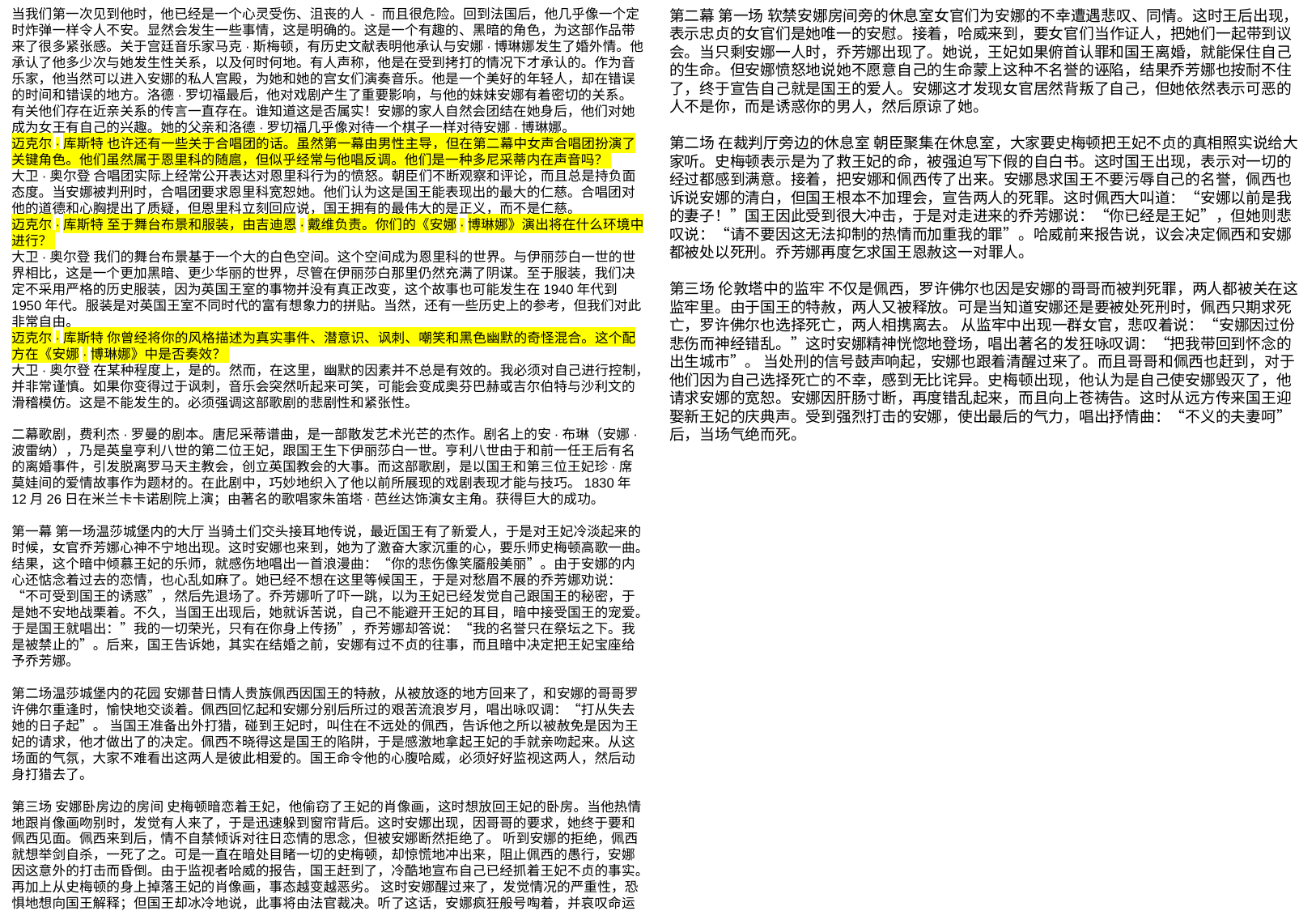

当我们第一次见到他时，他已经是一个心灵受伤、沮丧的人 - 而且很危险。回到法国后，他几乎像一个定时炸弹一样令人不安。显然会发生一些事情，这是明确的。这是一个有趣的、黑暗的角色，为这部作品带来了很多紧张感。关于宫廷音乐家马克·斯梅顿，有历史文献表明他承认与安娜·博琳娜发生了婚外情。他承认了他多少次与她发生性关系，以及何时何地。有人声称，他是在受到拷打的情况下才承认的。作为音乐家，他当然可以进入安娜的私人宫殿，为她和她的宫女们演奏音乐。他是一个美好的年轻人，却在错误的时间和错误的地方。洛德·罗切福最后，他对戏剧产生了重要影响，与他的妹妹安娜有着密切的关系。有关他们存在近亲关系的传言一直存在。谁知道这是否属实！安娜的家人自然会团结在她身后，他们对她成为女王有自己的兴趣。她的父亲和洛德·罗切福几乎像对待一个棋子一样对待安娜·博琳娜。
迈克尔·库斯特 也许还有一些关于合唱团的话。虽然第一幕由男性主导，但在第二幕中女声合唱团扮演了关键角色。他们虽然属于恩里科的随扈，但似乎经常与他唱反调。他们是一种多尼采蒂内在声音吗？
大卫·奥尔登 合唱团实际上经常公开表达对恩里科行为的愤怒。朝臣们不断观察和评论，而且总是持负面态度。当安娜被判刑时，合唱团要求恩里科宽恕她。他们认为这是国王能表现出的最大的仁慈。合唱团对他的道德和心胸提出了质疑，但恩里科立刻回应说，国王拥有的最伟大的是正义，而不是仁慈。
迈克尔·库斯特 至于舞台布景和服装，由吉迪恩·戴维负责。你们的《安娜·博琳娜》演出将在什么环境中进行？
大卫·奥尔登 我们的舞台布景基于一个大的白色空间。这个空间成为恩里科的世界。与伊丽莎白一世的世界相比，这是一个更加黑暗、更少华丽的世界，尽管在伊丽莎白那里仍然充满了阴谋。至于服装，我们决定不采用严格的历史服装，因为英国王室的事物并没有真正改变，这个故事也可能发生在1940年代到1950年代。服装是对英国王室不同时代的富有想象力的拼贴。当然，还有一些历史上的参考，但我们对此非常自由。
迈克尔·库斯特 你曾经将你的风格描述为真实事件、潜意识、讽刺、嘲笑和黑色幽默的奇怪混合。这个配方在《安娜·博琳娜》中是否奏效？
大卫·奥尔登 在某种程度上，是的。然而，在这里，幽默的因素并不总是有效的。我必须对自己进行控制，并非常谨慎。如果你变得过于讽刺，音乐会突然听起来可笑，可能会变成奥芬巴赫或吉尔伯特与沙利文的滑稽模仿。这是不能发生的。必须强调这部歌剧的悲剧性和紧张性。

二幕歌剧，费利杰·罗曼的剧本。唐尼采蒂谱曲，是一部散发艺术光芒的杰作。剧名上的安·布琳（安娜·波雷纳），乃是英皇亨利八世的第二位王妃，跟国王生下伊丽莎白一世。亨利八世由于和前一任王后有名的离婚事件，引发脱离罗马天主教会，创立英国教会的大事。而这部歌剧，是以国王和第三位王妃珍·席莫娃间的爱情故事作为题材的。在此剧中，巧妙地织入了他以前所展现的戏剧表现才能与技巧。1830年12月26日在米兰卡卡诺剧院上演；由著名的歌唱家朱笛塔·芭丝达饰演女主角。获得巨大的成功。

第一幕 第一场温莎城堡内的大厅 当骑土们交头接耳地传说，最近国王有了新爱人，于是对王妃冷淡起来的时候，女官乔芳娜心神不宁地出现。这时安娜也来到，她为了激奋大家沉重的心，要乐师史梅顿高歌一曲。结果，这个暗中倾慕王妃的乐师，就感伤地唱出一首浪漫曲：“你的悲伤像笑靥般美丽”。由于安娜的内心还惦念着过去的恋情，也心乱如麻了。她已经不想在这里等候国王，于是对愁眉不展的乔芳娜劝说：“不可受到国王的诱惑”，然后先退场了。乔芳娜听了吓一跳，以为王妃已经发觉自己跟国王的秘密，于是她不安地战栗着。不久，当国王出现后，她就诉苦说，自己不能避开王妃的耳目，暗中接受国王的宠爱。于是国王就唱出：”我的一切荣光，只有在你身上传扬”，乔芳娜却答说：“我的名誉只在祭坛之下。我是被禁止的”。后来，国王告诉她，其实在结婚之前，安娜有过不贞的往事，而且暗中决定把王妃宝座给予乔芳娜。

第二场温莎城堡内的花园 安娜昔日情人贵族佩西因国王的特赦，从被放逐的地方回来了，和安娜的哥哥罗许佛尔重逢时，愉快地交谈着。佩西回忆起和安娜分别后所过的艰苦流浪岁月，唱出咏叹调：“打从失去她的日子起”。 当国王准备出外打猎，碰到王妃时，叫住在不远处的佩西，告诉他之所以被赦免是因为王妃的请求，他才做出了的决定。佩西不晓得这是国王的陷阱，于是感激地拿起王妃的手就亲吻起来。从这场面的气氛，大家不难看出这两人是彼此相爱的。国王命令他的心腹哈威，必须好好监视这两人，然后动身打猎去了。

第三场 安娜卧房边的房间 史梅顿暗恋着王妃，他偷窃了王妃的肖像画，这时想放回王妃的卧房。当他热情地跟肖像画吻别时，发觉有人来了，于是迅速躲到窗帘背后。这时安娜出现，因哥哥的要求，她终于要和佩西见面。佩西来到后，情不自禁倾诉对往日恋情的思念，但被安娜断然拒绝了。 听到安娜的拒绝，佩西就想举剑自杀，一死了之。可是一直在暗处目睹一切的史梅顿，却惊慌地冲出来，阻止佩西的愚行，安娜因这意外的打击而昏倒。由于监视者哈威的报告，国王赶到了，冷酷地宣布自己已经抓着王妃不贞的事实。再加上从史梅顿的身上掉落王妃的肖像画，事态越变越恶劣。 这时安娜醒过来了，发觉情况的严重性，恐惧地想向国王解释；但国王却冰冷地说，此事将由法官裁决。听了这话，安娜疯狂般号啕着，并哀叹命运的残酷无情。

第二幕 第一场 软禁安娜房间旁的休息室女官们为安娜的不幸遭遇悲叹、同情。这时王后出现，表示忠贞的女官们是她唯一的安慰。接着，哈威来到，要女官们当作证人，把她们一起带到议会。当只剩安娜一人时，乔芳娜出现了。她说，王妃如果俯首认罪和国王离婚，就能保住自己的生命。但安娜愤怒地说她不愿意自己的生命蒙上这种不名誉的诬陷，结果乔芳娜也按耐不住了，终于宣告自己就是国王的爱人。安娜这才发现女官居然背叛了自己，但她依然表示可恶的人不是你，而是诱惑你的男人，然后原谅了她。

第二场 在裁判厅旁边的休息室 朝臣聚集在休息室，大家要史梅顿把王妃不贞的真相照实说给大家听。史梅顿表示是为了救王妃的命，被强迫写下假的自白书。这时国王出现，表示对一切的经过都感到满意。接着，把安娜和佩西传了出来。安娜恳求国王不要污辱自己的名誉，佩西也诉说安娜的清白，但国王根本不加理会，宣告两人的死罪。这时佩西大叫道：“安娜以前是我的妻子！”国王因此受到很大冲击，于是对走进来的乔芳娜说：“你已经是王妃”，但她则悲叹说：“请不要因这无法抑制的热情而加重我的罪”。哈威前来报告说，议会决定佩西和安娜都被处以死刑。乔芳娜再度乞求国王恩赦这一对罪人。

第三场 伦敦塔中的监牢 不仅是佩西，罗许佛尔也因是安娜的哥哥而被判死罪，两人都被关在这监牢里。由于国王的特赦，两人又被释放。可是当知道安娜还是要被处死刑时，佩西只期求死亡，罗许佛尔也选择死亡，两人相携离去。 从监牢中出现一群女官，悲叹着说：“安娜因过份悲伤而神经错乱。”这时安娜精神恍惚地登场，唱出著名的发狂咏叹调：“把我带回到怀念的出生城市”。 当处刑的信号鼓声响起，安娜也跟着清醒过来了。而且哥哥和佩西也赶到，对于他们因为自己选择死亡的不幸，感到无比诧异。史梅顿出现，他认为是自己使安娜毁灭了，他请求安娜的宽恕。安娜因肝肠寸断，再度错乱起来，而且向上苍祷告。这时从远方传来国王迎娶新王妃的庆典声。受到强烈打击的安娜，使出最后的气力，唱出抒情曲：“不义的夫妻呵”后，当场气绝而死。